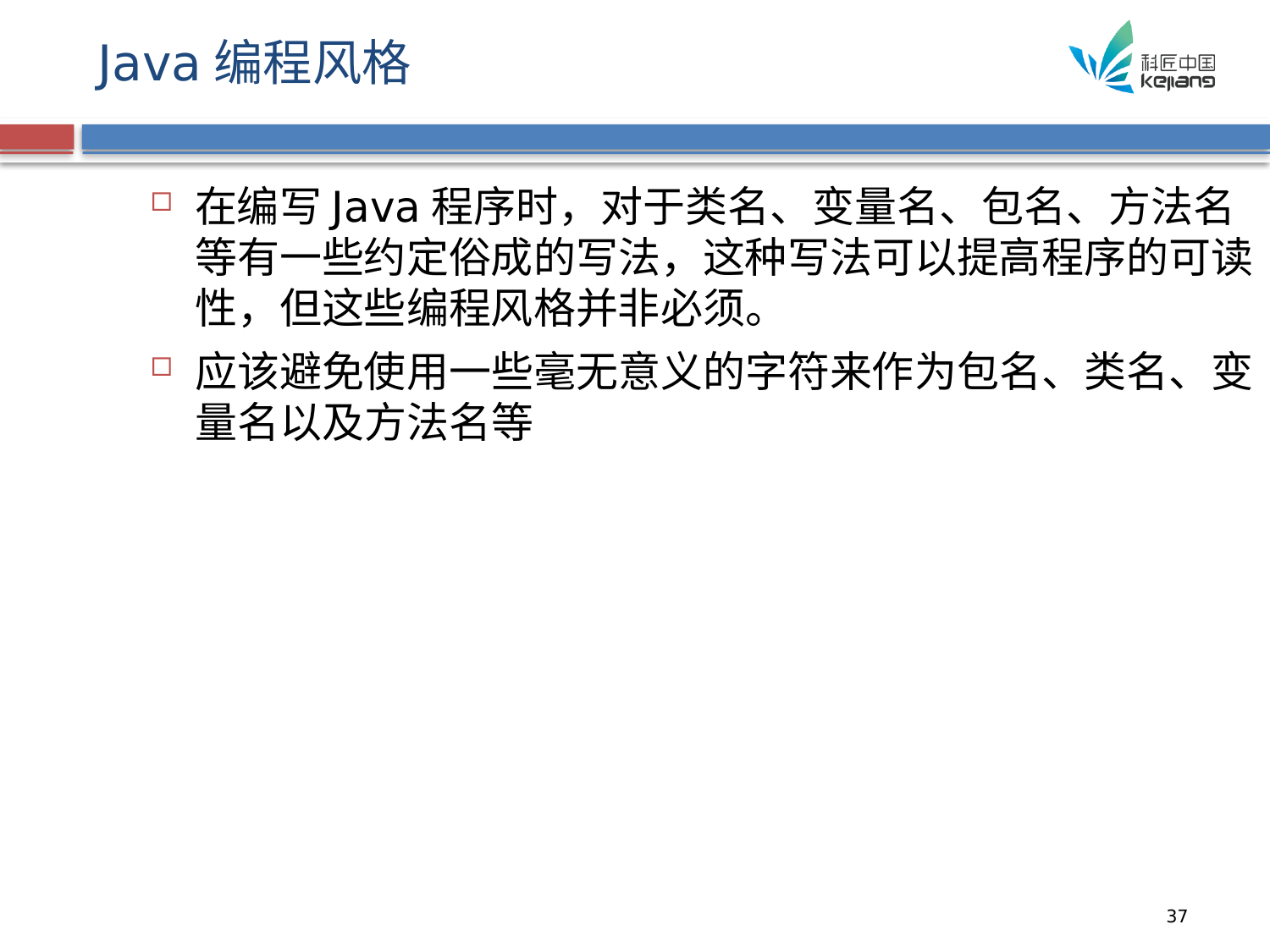

# Java编程风格
在编写Java程序时，对于类名、变量名、包名、方法名等有一些约定俗成的写法，这种写法可以提高程序的可读性，但这些编程风格并非必须。
应该避免使用一些毫无意义的字符来作为包名、类名、变量名以及方法名等
37